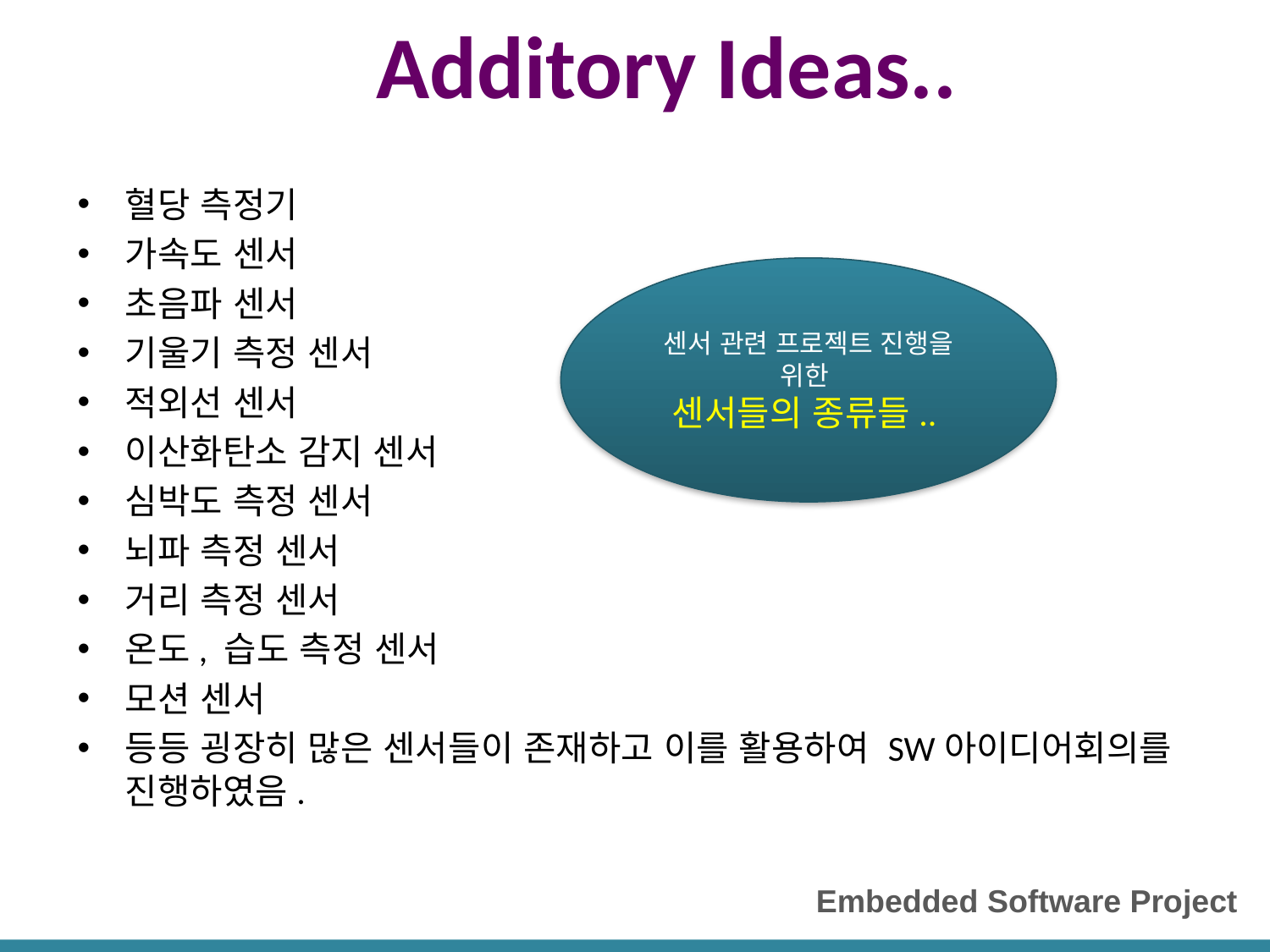

Additory Ideas..
혈당 측정기
가속도 센서
초음파 센서
기울기 측정 센서
적외선 센서
이산화탄소 감지 센서
심박도 측정 센서
뇌파 측정 센서
거리 측정 센서
온도, 습도 측정 센서
모션 센서
등등 굉장히 많은 센서들이 존재하고 이를 활용하여 SW아이디어회의를 진행하였음.
센서 관련 프로젝트 진행을 위한
센서들의 종류들..
          Embedded Software Project